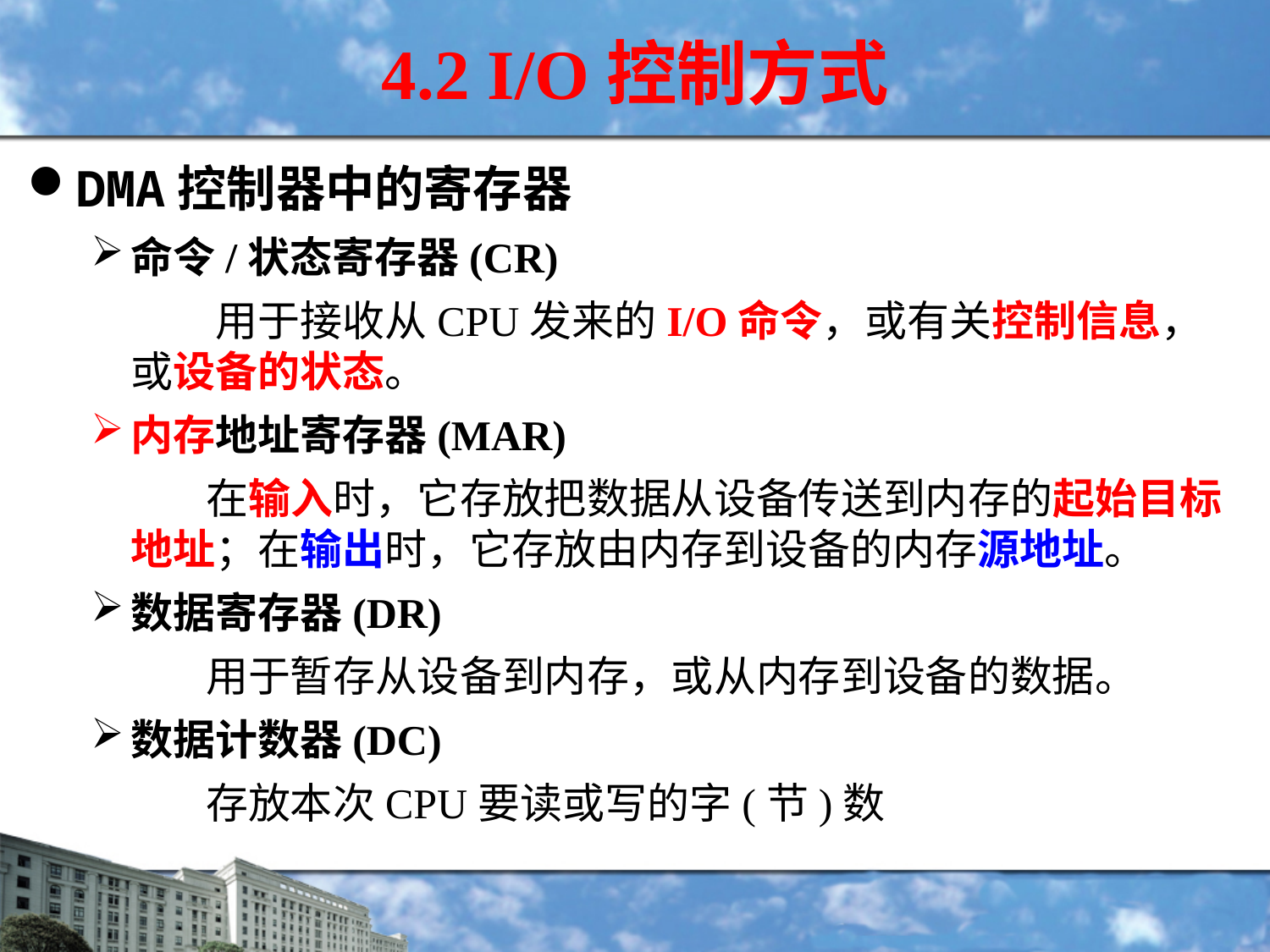

4.2 I/O控制方式
DMA控制器中的寄存器
命令/状态寄存器(CR)
            用于接收从CPU发来的I/O命令，或有关控制信息，或设备的状态。
内存地址寄存器(MAR)
           在输入时，它存放把数据从设备传送到内存的起始目标地址；在输出时，它存放由内存到设备的内存源地址。
数据寄存器(DR)
           用于暂存从设备到内存，或从内存到设备的数据。
数据计数器(DC)
           存放本次CPU要读或写的字(节)数